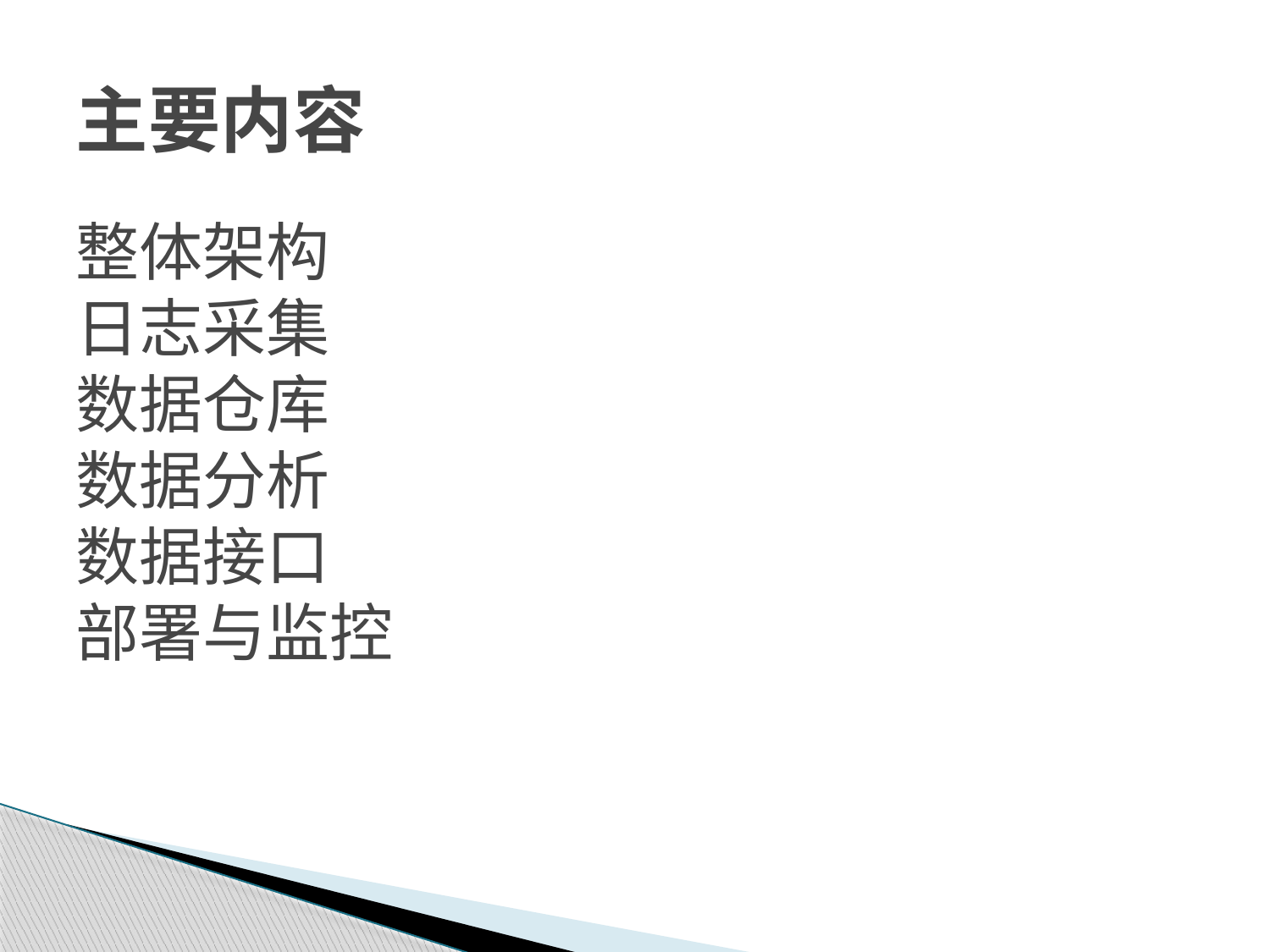

# 主要内容
整体架构
日志采集
数据仓库
数据分析
数据接口
部署与监控